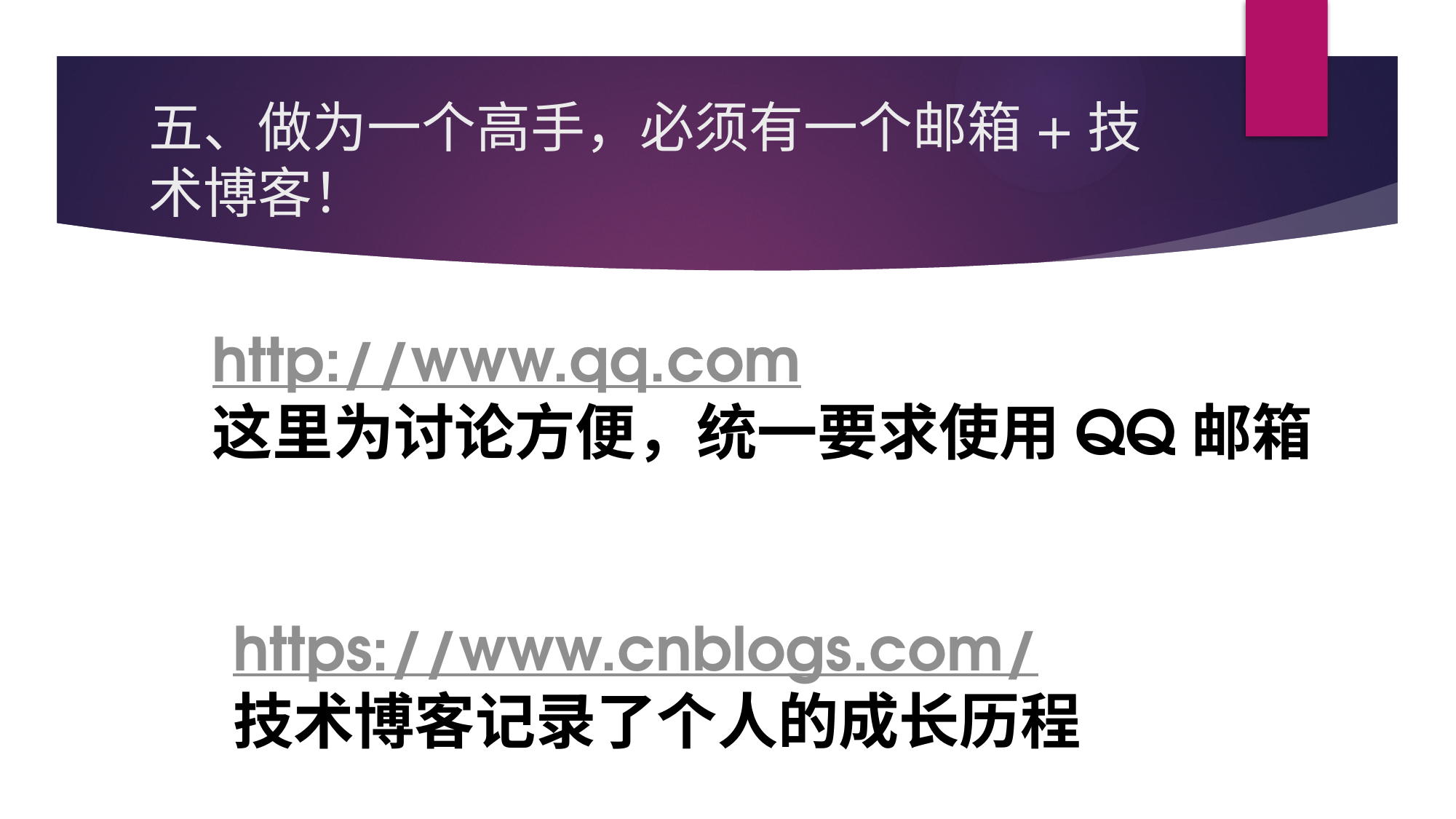

# 五、做为一个高手，必须有一个邮箱+技术博客！
http://www.qq.com
这里为讨论方便，统一要求使用QQ邮箱
https://www.cnblogs.com/
技术博客记录了个人的成长历程